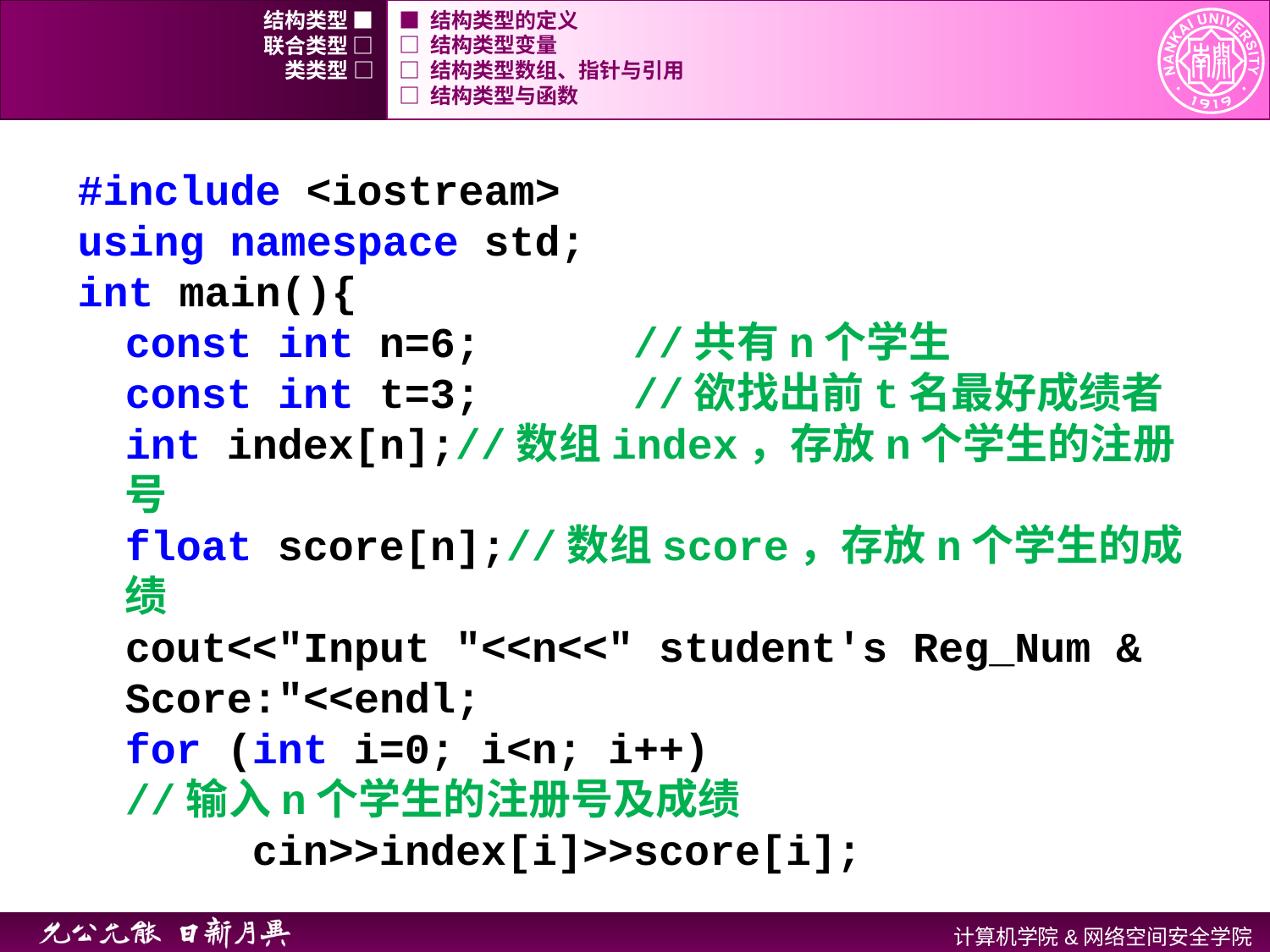

结构类型 ■
■ 结构类型的定义
联合类型 □
□ 结构类型变量
类类型 □
□ 结构类型数组、指针与引用

□ 结构类型与函数
#include <iostream>
using namespace std;
int main(){
	const int n=6;  	//共有n个学生
	const int t=3;  	//欲找出前t名最好成绩者
	int index[n];//数组index，存放n个学生的注册号
	float score[n];//数组score，存放n个学生的成绩
	cout<<"Input "<<n<<" student's Reg_Num & Score:"<<endl;
	for (int i=0; i<n; i++)
	//输入n个学生的注册号及成绩
		cin>>index[i]>>score[i];